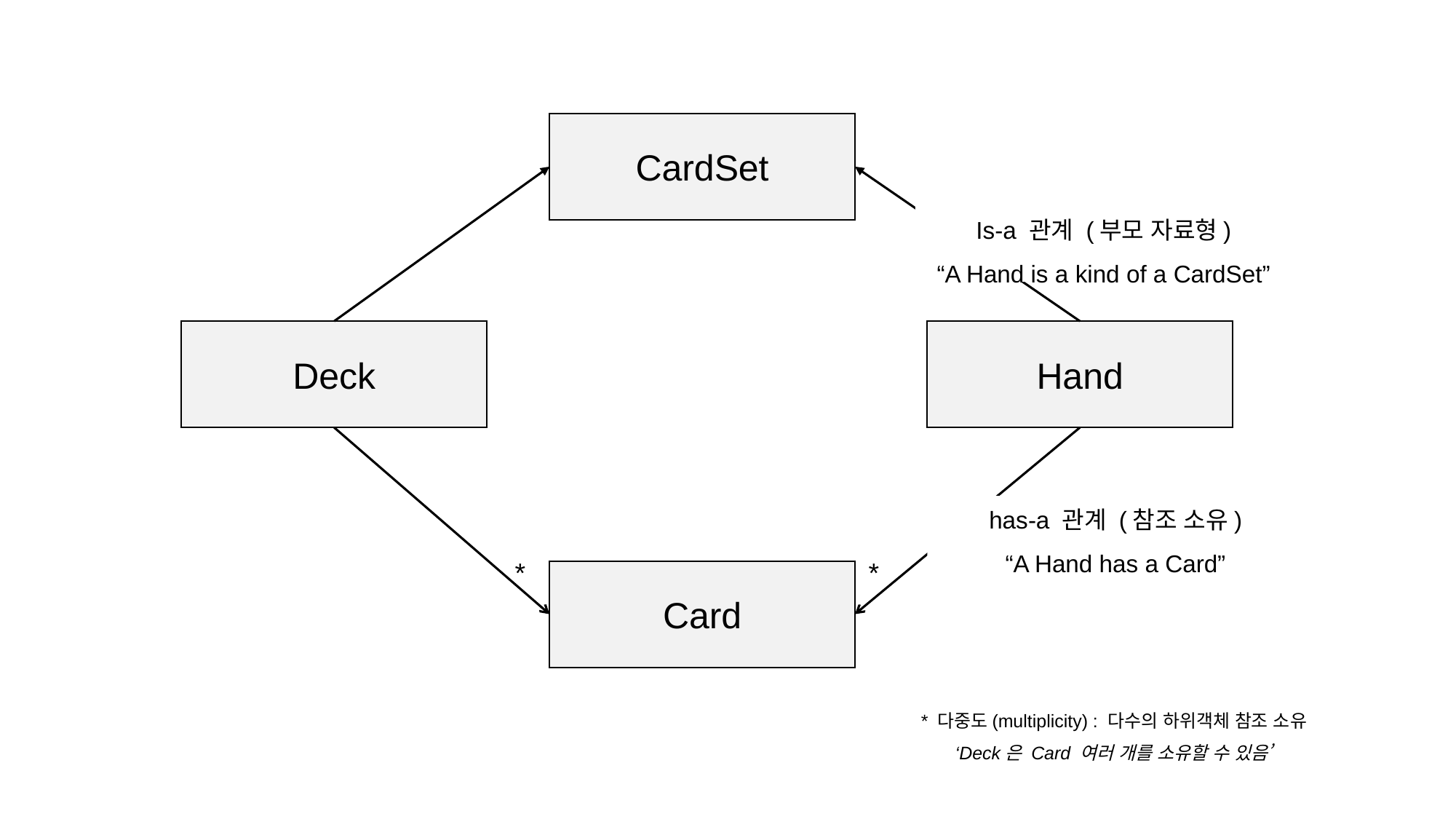

CardSet
Is-a 관계 (부모 자료형)
“A Hand is a kind of a CardSet”
Deck
Hand
has-a 관계 (참조 소유)
“A Hand has a Card”
*
*
Card
* 다중도(multiplicity) : 다수의 하위객체 참조 소유
‘Deck은 Card 여러 개를 소유할 수 있음’